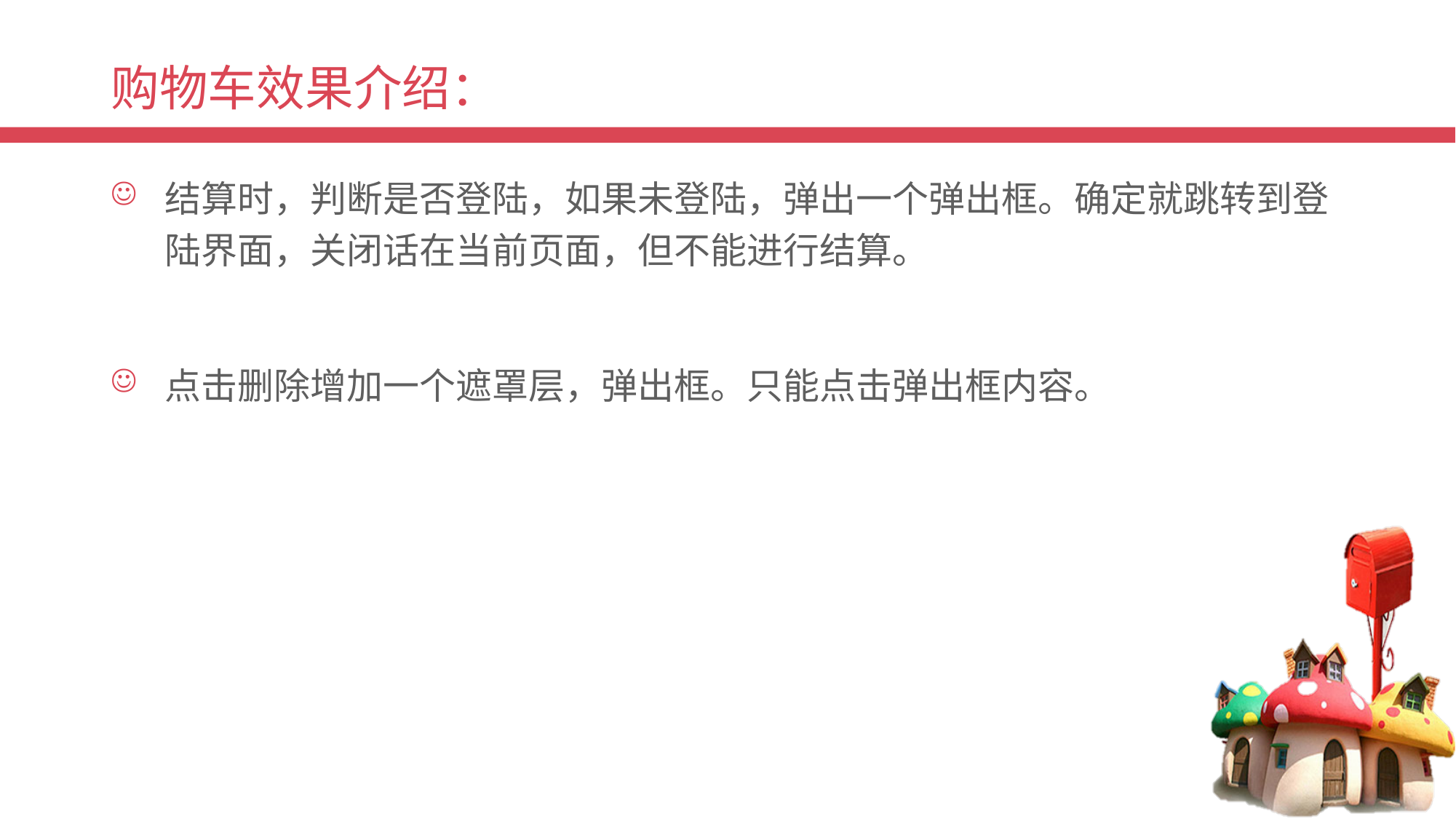

# 购物车效果介绍：
结算时，判断是否登陆，如果未登陆，弹出一个弹出框。确定就跳转到登陆界面，关闭话在当前页面，但不能进行结算。

点击删除增加一个遮罩层，弹出框。只能点击弹出框内容。